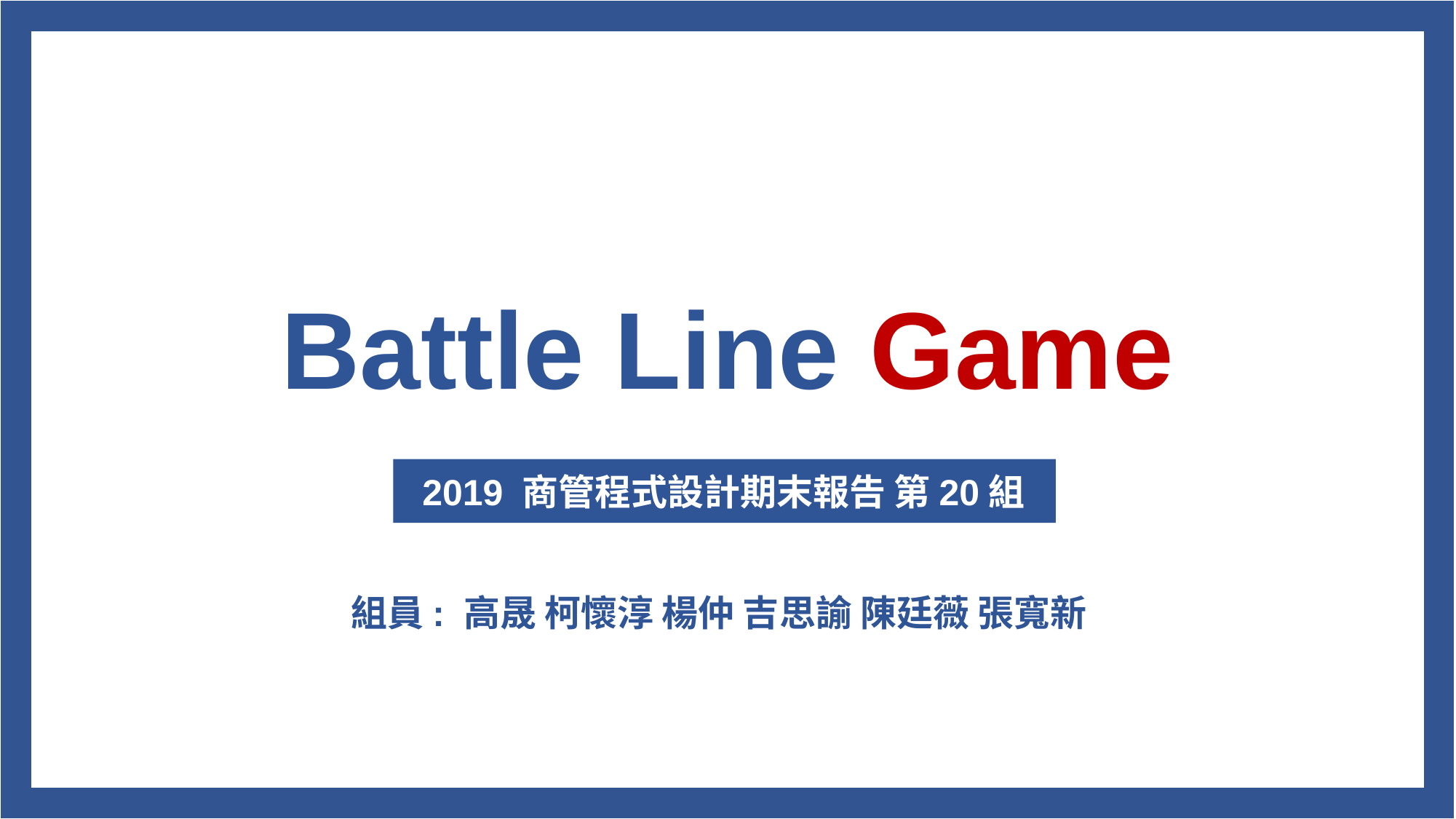

Battle Line Game

2019 商管程式設計期末報告 第20組
組員: 高晟 柯懷淳 楊仲 吉思諭 陳廷薇 張寬新